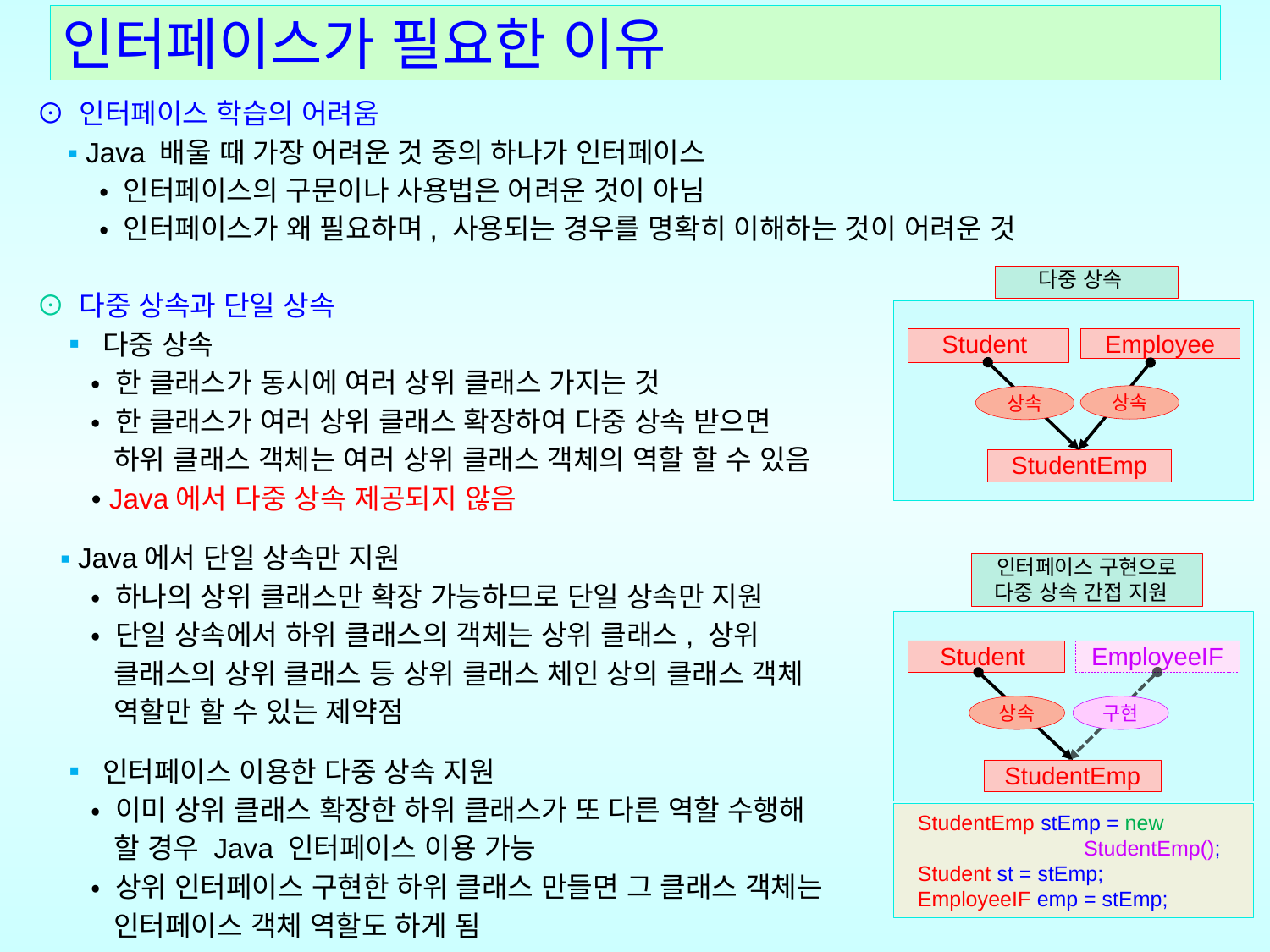

# 인터페이스가 필요한 이유
⊙ 인터페이스 학습의 어려움
    ▪ Java 배울 때 가장 어려운 것 중의 하나가 인터페이스
        • 인터페이스의 구문이나 사용법은 어려운 것이 아님
        • 인터페이스가 왜 필요하며, 사용되는 경우를 명확히 이해하는 것이 어려운 것

⊙ 다중 상속과 단일 상속
   ▪ 다중 상속
       • 한 클래스가 동시에 여러 상위 클래스 가지는 것
       • 한 클래스가 여러 상위 클래스 확장하여 다중 상속 받으면
         하위 클래스 객체는 여러 상위 클래스 객체의 역할 할 수 있음
       • Java에서 다중 상속 제공되지 않음
   ▪ Java에서 단일 상속만 지원
       • 하나의 상위 클래스만 확장 가능하므로 단일 상속만 지원
       • 단일 상속에서 하위 클래스의 객체는 상위 클래스, 상위
         클래스의 상위 클래스 등 상위 클래스 체인 상의 클래스 객체
         역할만 할 수 있는 제약점
   ▪ 인터페이스 이용한 다중 상속 지원
       • 이미 상위 클래스 확장한 하위 클래스가 또 다른 역할 수행해
         할 경우 Java 인터페이스 이용 가능
       • 상위 인터페이스 구현한 하위 클래스 만들면 그 클래스 객체는
         인터페이스 객체 역할도 하게 됨
다중 상속

Student
Employee
상속
상속
StudentEmp
인터페이스 구현으로 다중 상속 간접 지원

Student
EmployeeIF
상속
구현
StudentEmp
  StudentEmp stEmp = new
                              StudentEmp();
  Student st = stEmp;
  EmployeeIF emp = stEmp;